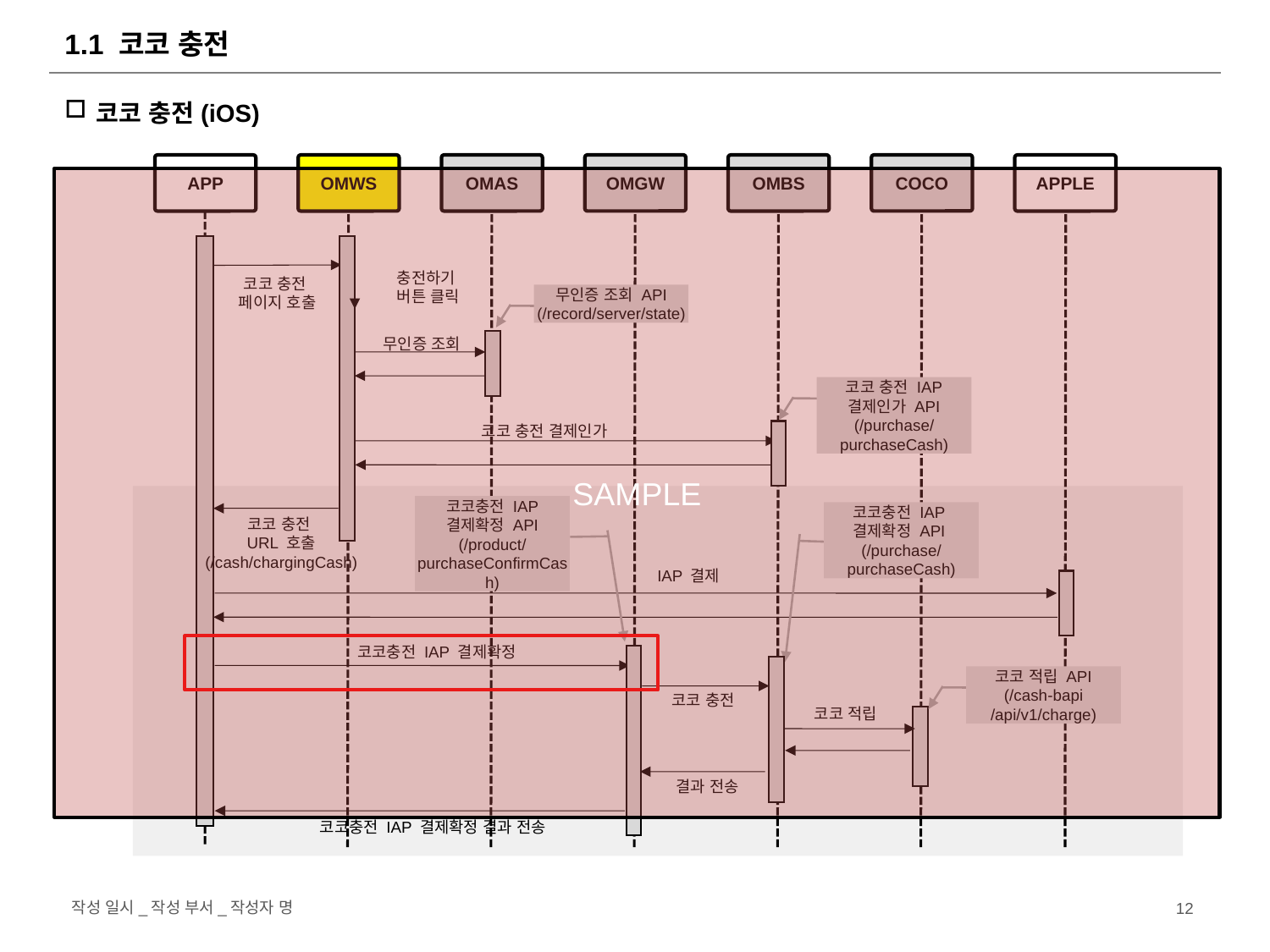

# 1.1 코코 충전
코코 충전(iOS)
OMGW

COCO

APP

OMWS

OMAS

OMBS

APPLE

SAMPLE

충전하기
버튼 클릭
코코 충전
페이지 호출
무인증 조회 API
(/record/server/state)

무인증 조회

코코 충전 IAP
결제인가 API
(/purchase/purchaseCash)
코코 충전 결제인가

코코충전 IAP
결제확정 API
(/product/purchaseConfirmCash)
코코충전 IAP
결제확정 API
(/purchase/purchaseCash)

코코 충전
URL 호출
(/cash/chargingCash)
IAP 결제

코코충전 IAP 결제확정

코코 적립 API
(/cash-bapi
/api/v1/charge)

코코 충전
코코 적립

결과 전송

코코충전 IAP 결제확정 결과 전송
12